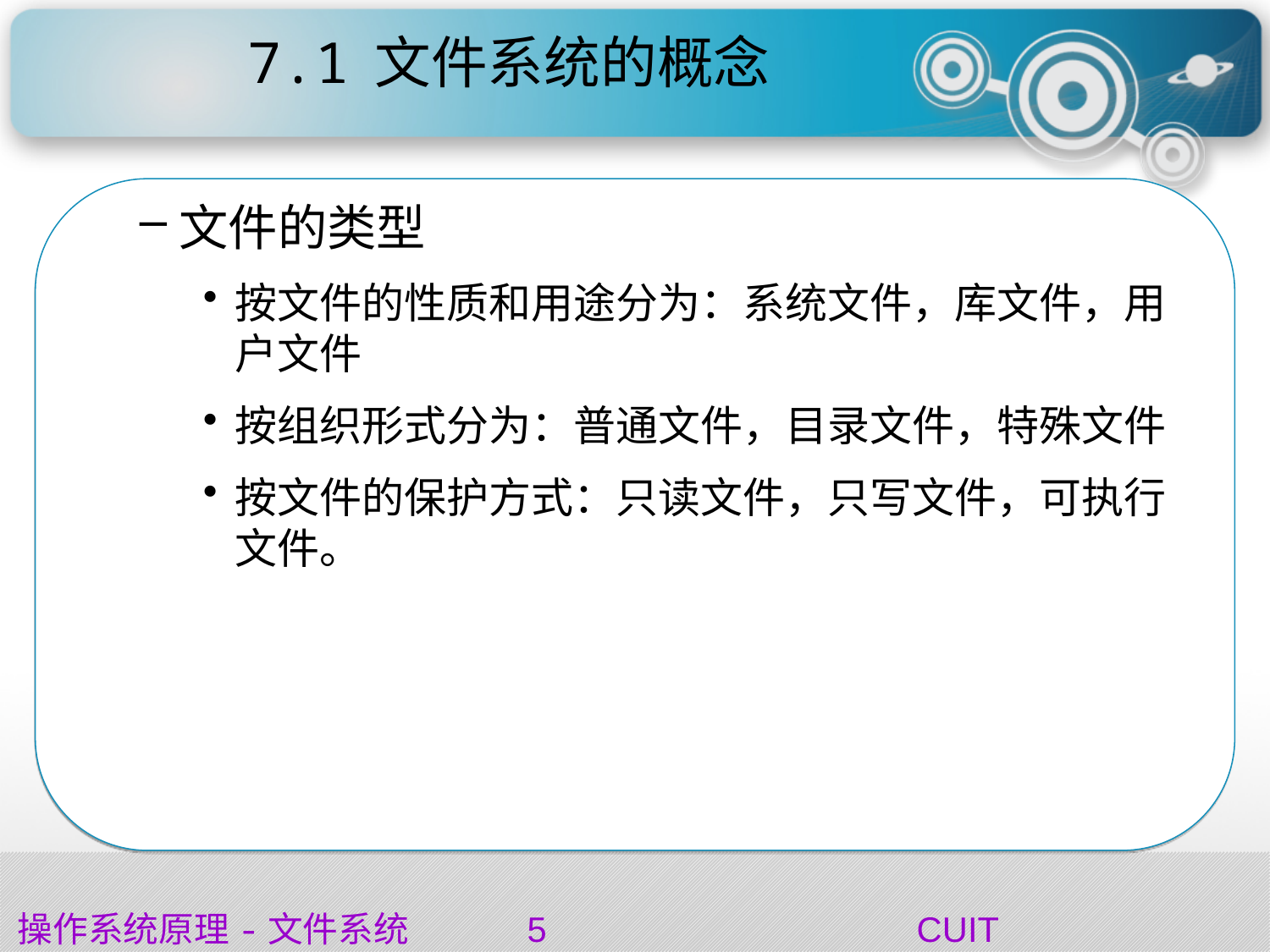

# 7.1	文件系统的概念
文件的类型
按文件的性质和用途分为：系统文件，库文件，用户文件
按组织形式分为：普通文件，目录文件，特殊文件
按文件的保护方式：只读文件，只写文件，可执行文件。